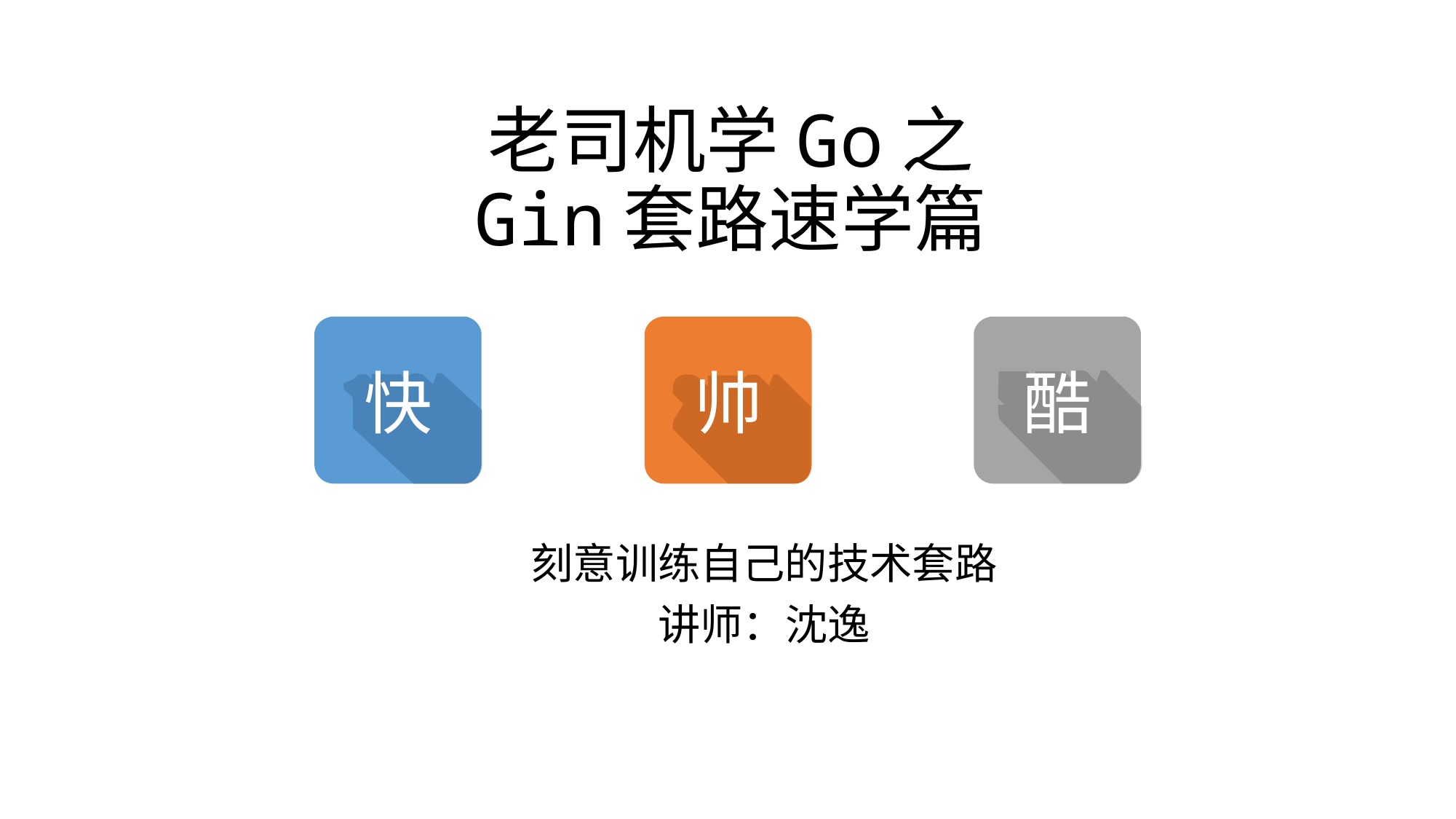

老司机学Go之
Gin套路速学篇

快
帅
酷

刻意训练自己的技术套路
讲师：沈逸